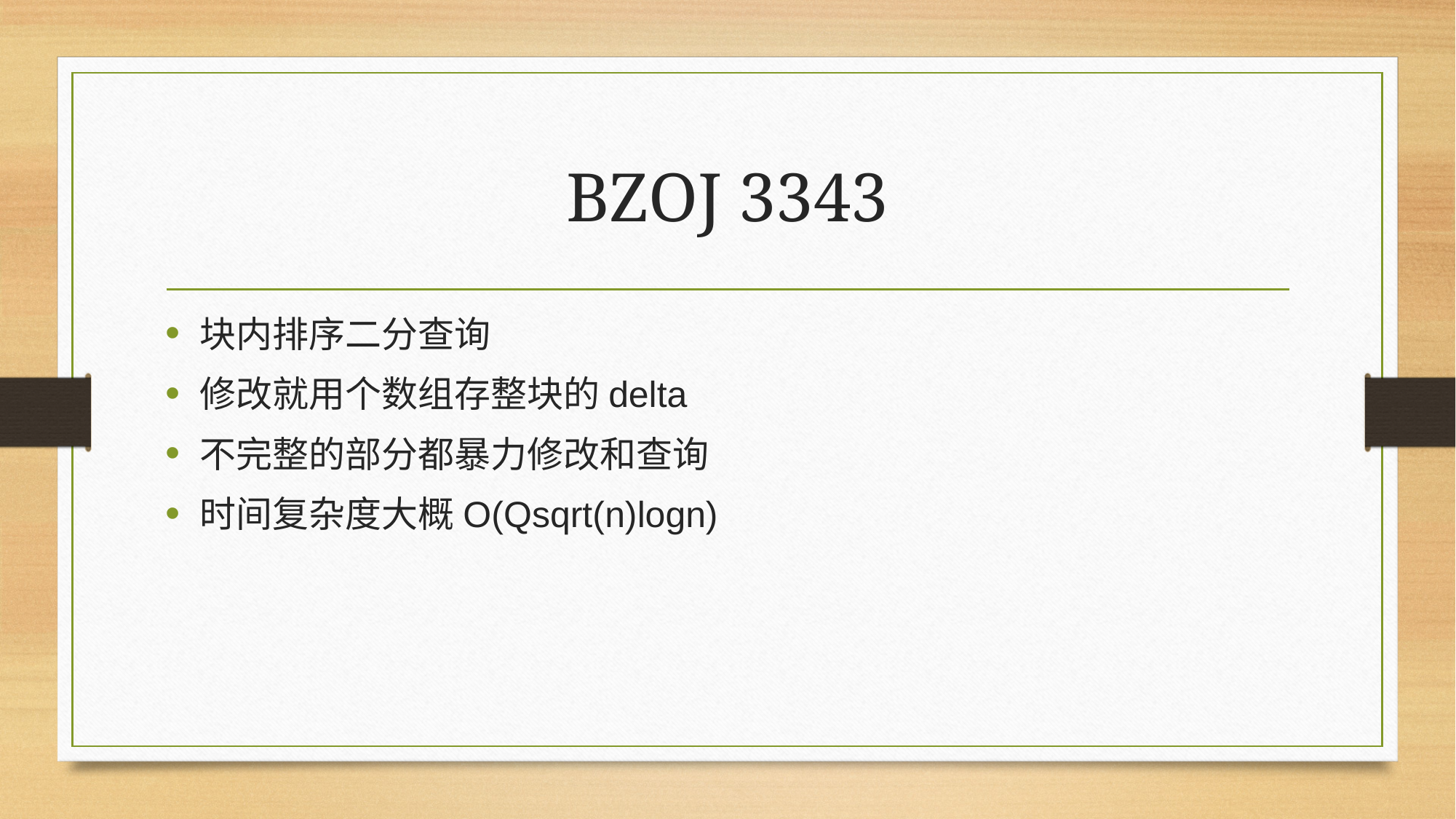

# BZOJ 3343
块内排序二分查询
修改就用个数组存整块的delta
不完整的部分都暴力修改和查询
时间复杂度大概O(Qsqrt(n)logn)